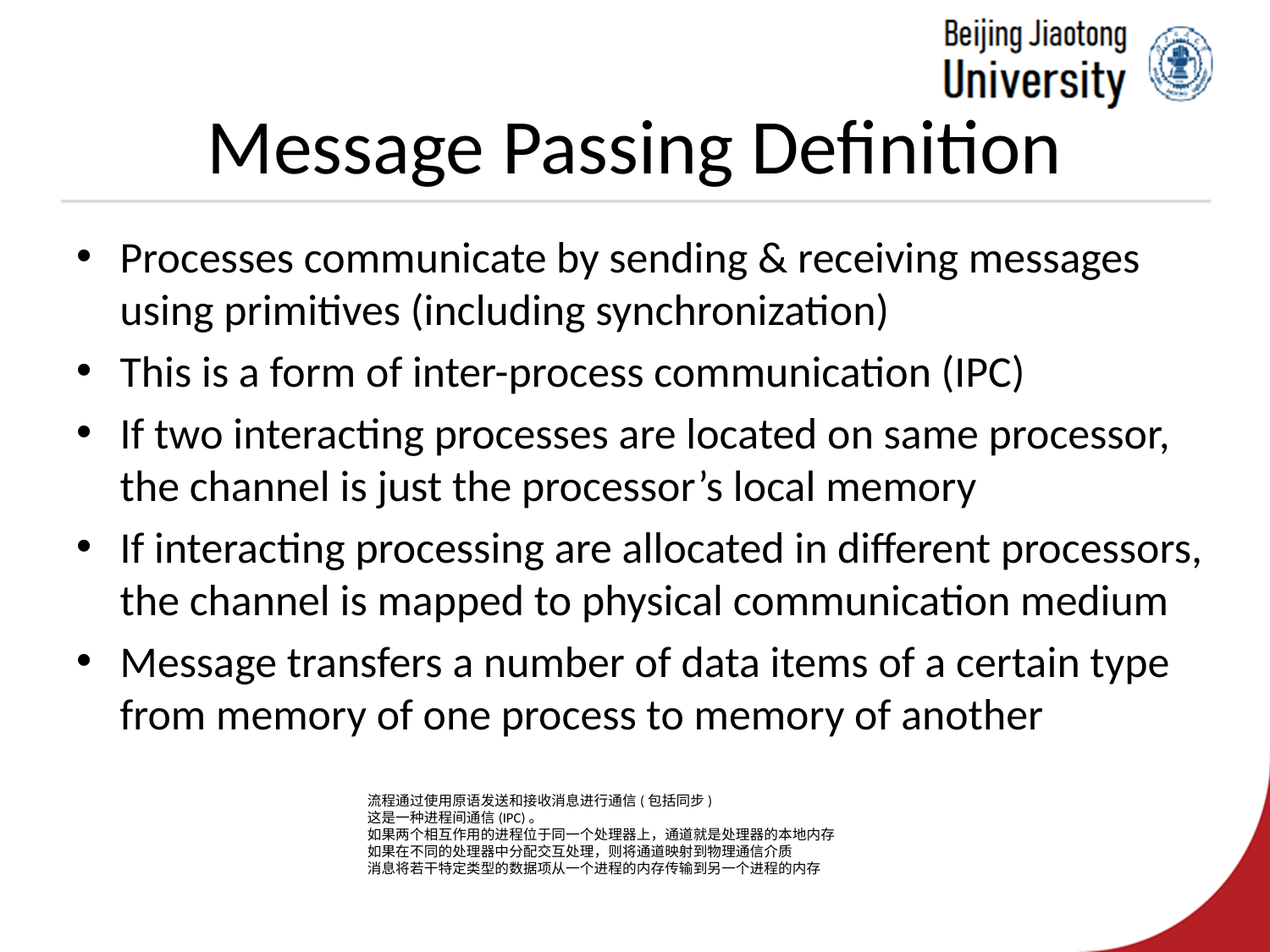

# Message Passing Definition
Processes communicate by sending & receiving messages using primitives (including synchronization)
This is a form of inter-process communication (IPC)
If two interacting processes are located on same processor, the channel is just the processor’s local memory
If interacting processing are allocated in different processors, the channel is mapped to physical communication medium
Message transfers a number of data items of a certain type from memory of one process to memory of another

流程通过使用原语发送和接收消息进行通信(包括同步)
这是一种进程间通信(IPC)。
如果两个相互作用的进程位于同一个处理器上，通道就是处理器的本地内存
如果在不同的处理器中分配交互处理，则将通道映射到物理通信介质
消息将若干特定类型的数据项从一个进程的内存传输到另一个进程的内存